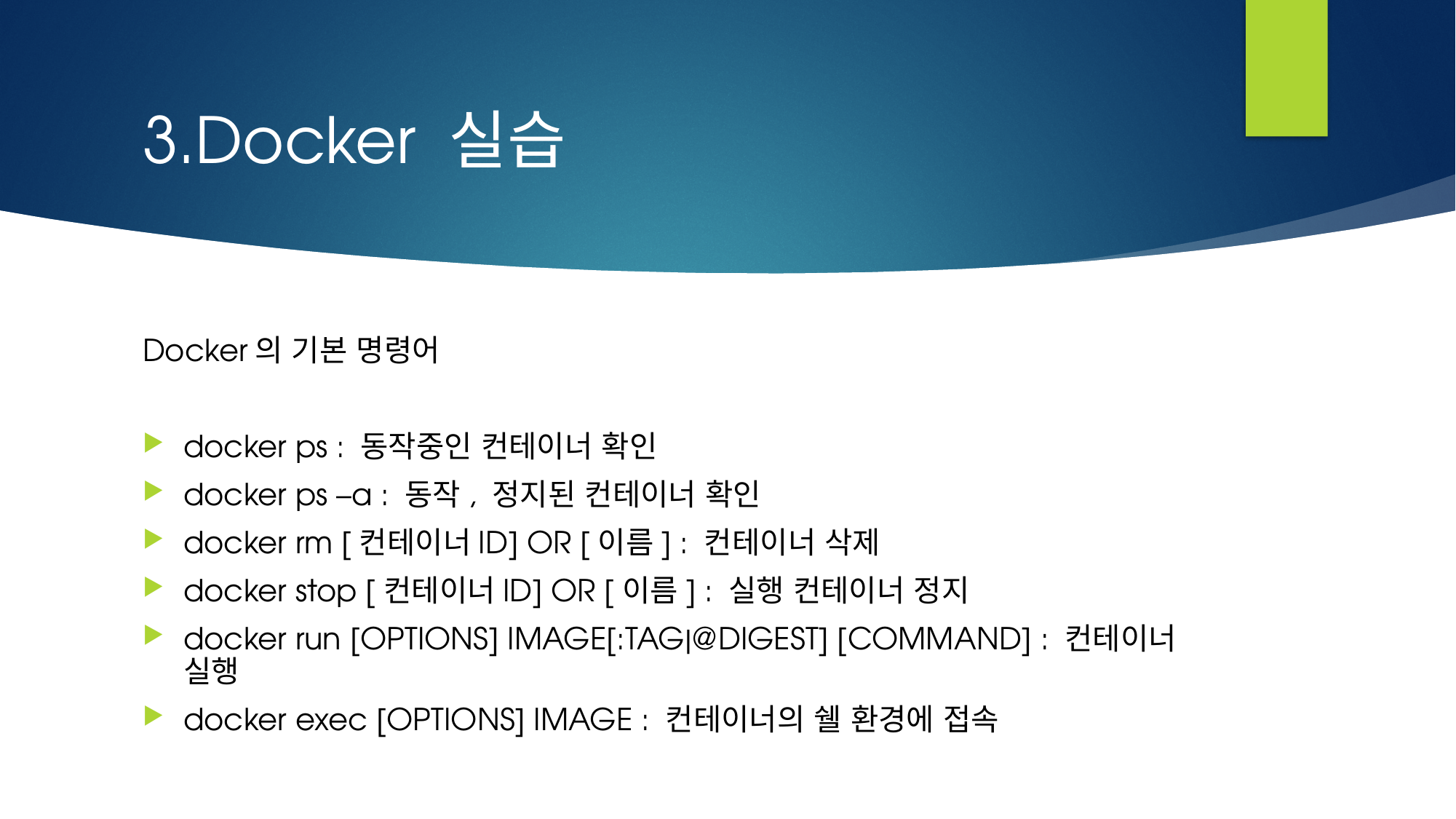

# 3.Docker 실습

Docker의 기본 명령어

docker ps : 동작중인 컨테이너 확인
docker ps –a : 동작, 정지된 컨테이너 확인
docker rm [컨테이너ID] OR [이름] : 컨테이너 삭제
docker stop [컨테이너ID] OR [이름] : 실행 컨테이너 정지
docker run [OPTIONS] IMAGE[:TAG|@DIGEST] [COMMAND] : 컨테이너 실행
docker exec [OPTIONS] IMAGE : 컨테이너의 쉘 환경에 접속